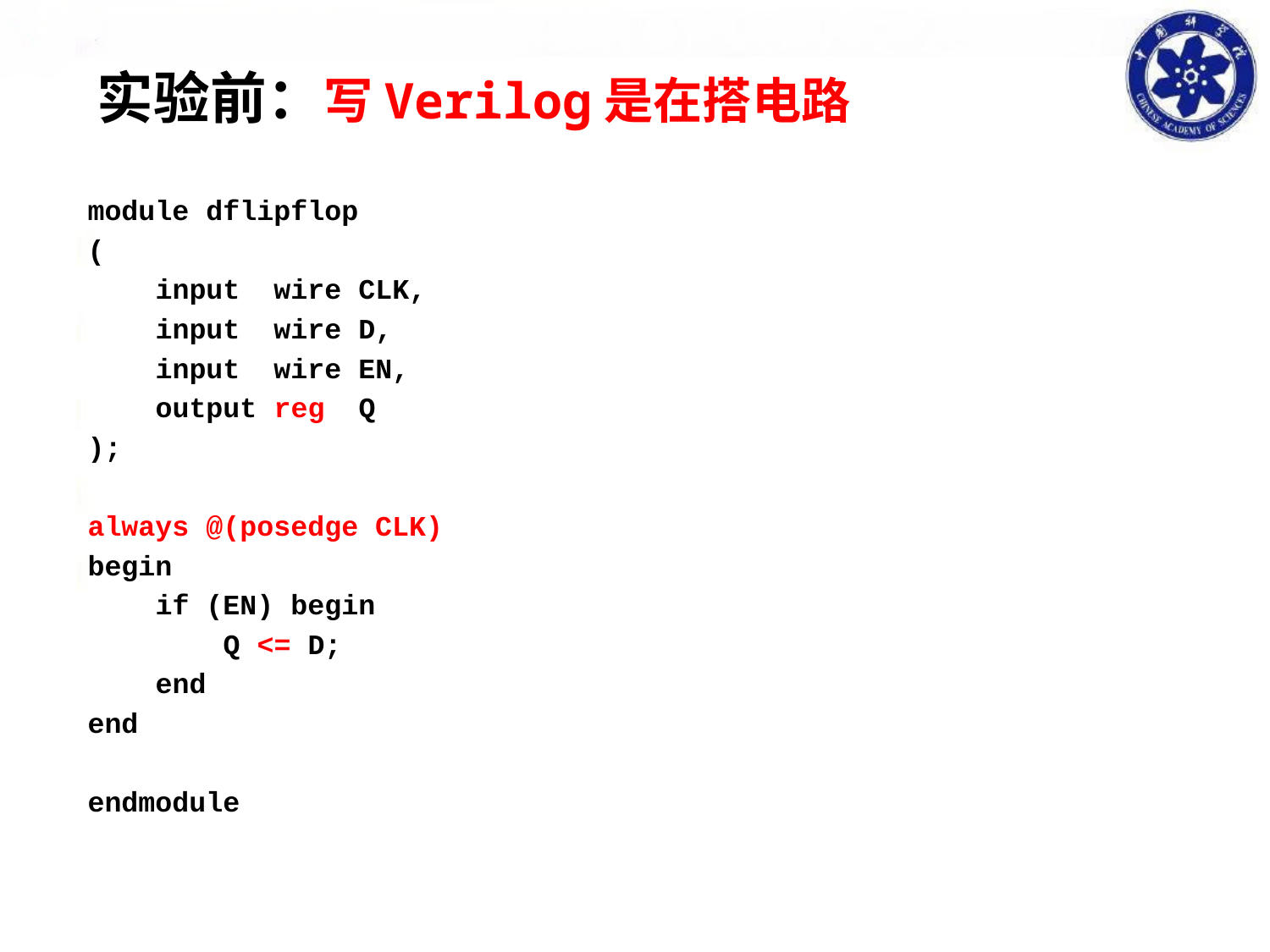

实验前：写Verilog是在搭电路
module dflipflop
(
    input  wire CLK,
    input  wire D,
    input  wire EN,
    output reg  Q
);

always @(posedge CLK)
begin
    if (EN) begin
        Q <= D;
    end
end

endmodule